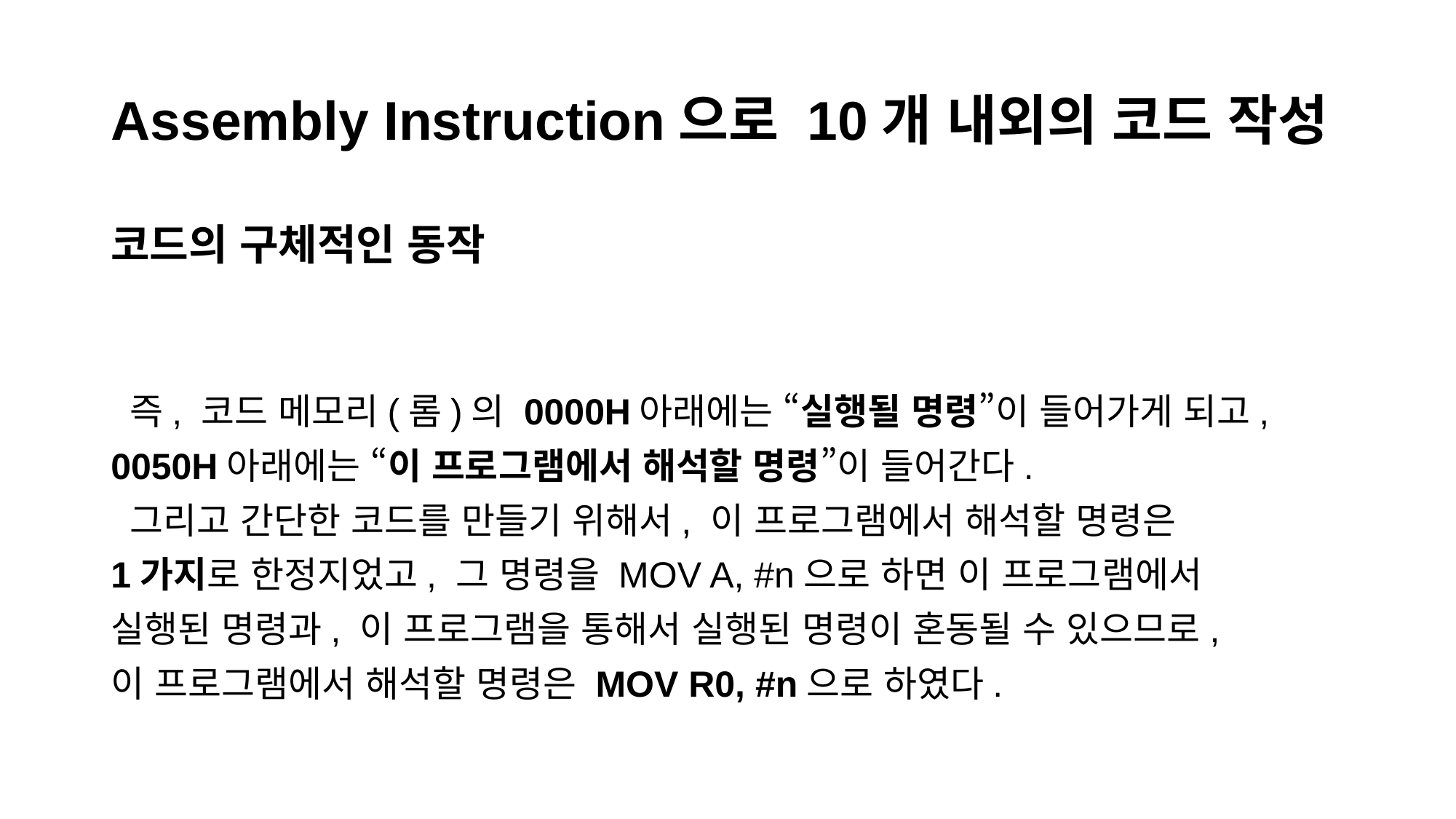

# Assembly Instruction으로 10개 내외의 코드 작성
코드의 구체적인 동작

 즉, 코드 메모리(롬)의 0000H아래에는 “실행될 명령”이 들어가게 되고,
0050H아래에는 “이 프로그램에서 해석할 명령”이 들어간다.
 그리고 간단한 코드를 만들기 위해서, 이 프로그램에서 해석할 명령은
1가지로 한정지었고, 그 명령을 MOV A, #n으로 하면 이 프로그램에서
실행된 명령과, 이 프로그램을 통해서 실행된 명령이 혼동될 수 있으므로,
이 프로그램에서 해석할 명령은 MOV R0, #n으로 하였다.